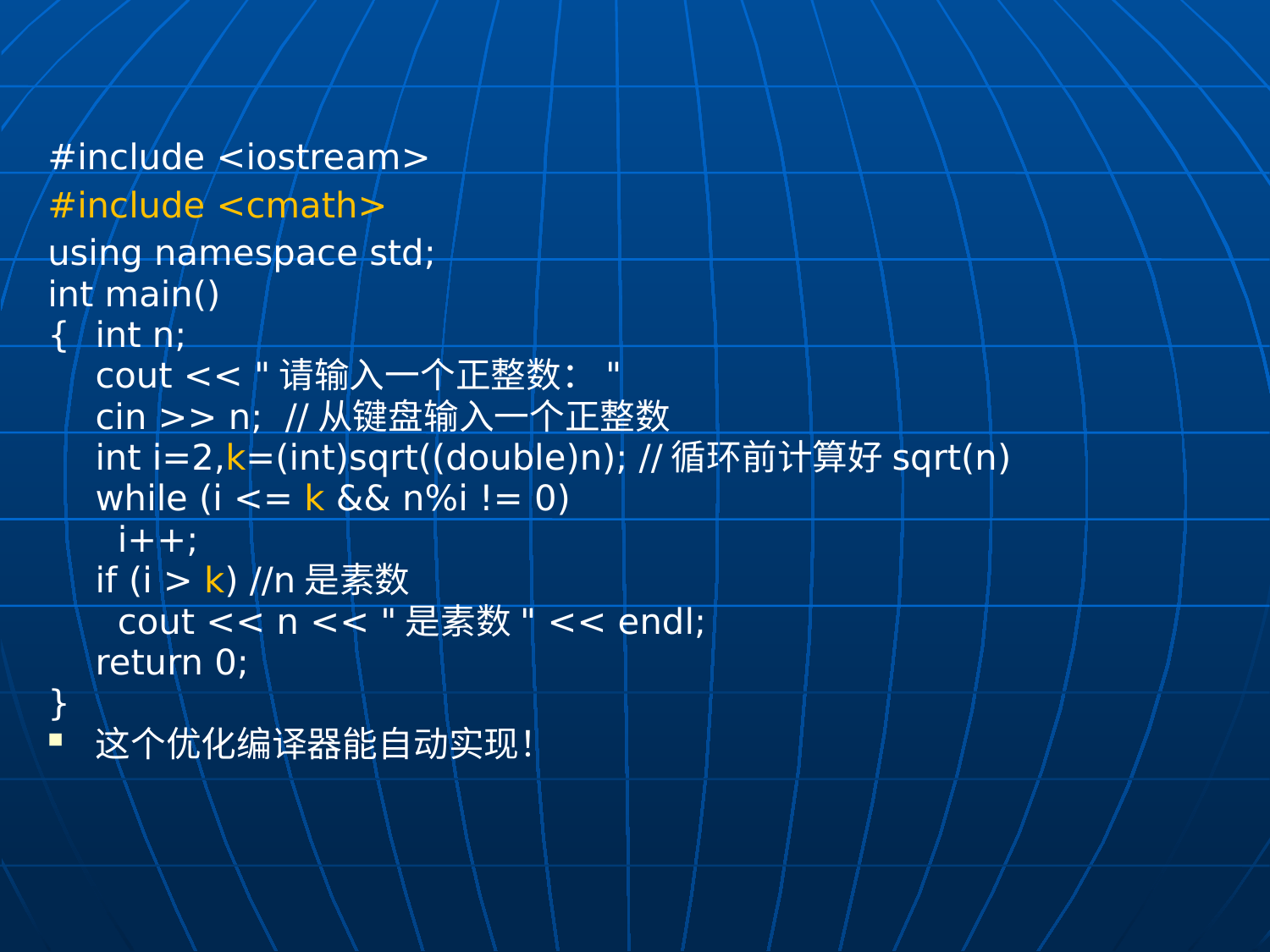

#include <iostream>
#include <cmath>
using namespace std;
int main()
{	int n;
	cout << "请输入一个正整数："
	cin >> n;  //从键盘输入一个正整数
	int i=2,k=(int)sqrt((double)n); //循环前计算好sqrt(n)
	while (i <= k && n%i != 0)
	  i++;
	if (i > k) //n是素数
	  cout << n << "是素数" << endl;
	return 0;
}
这个优化编译器能自动实现！